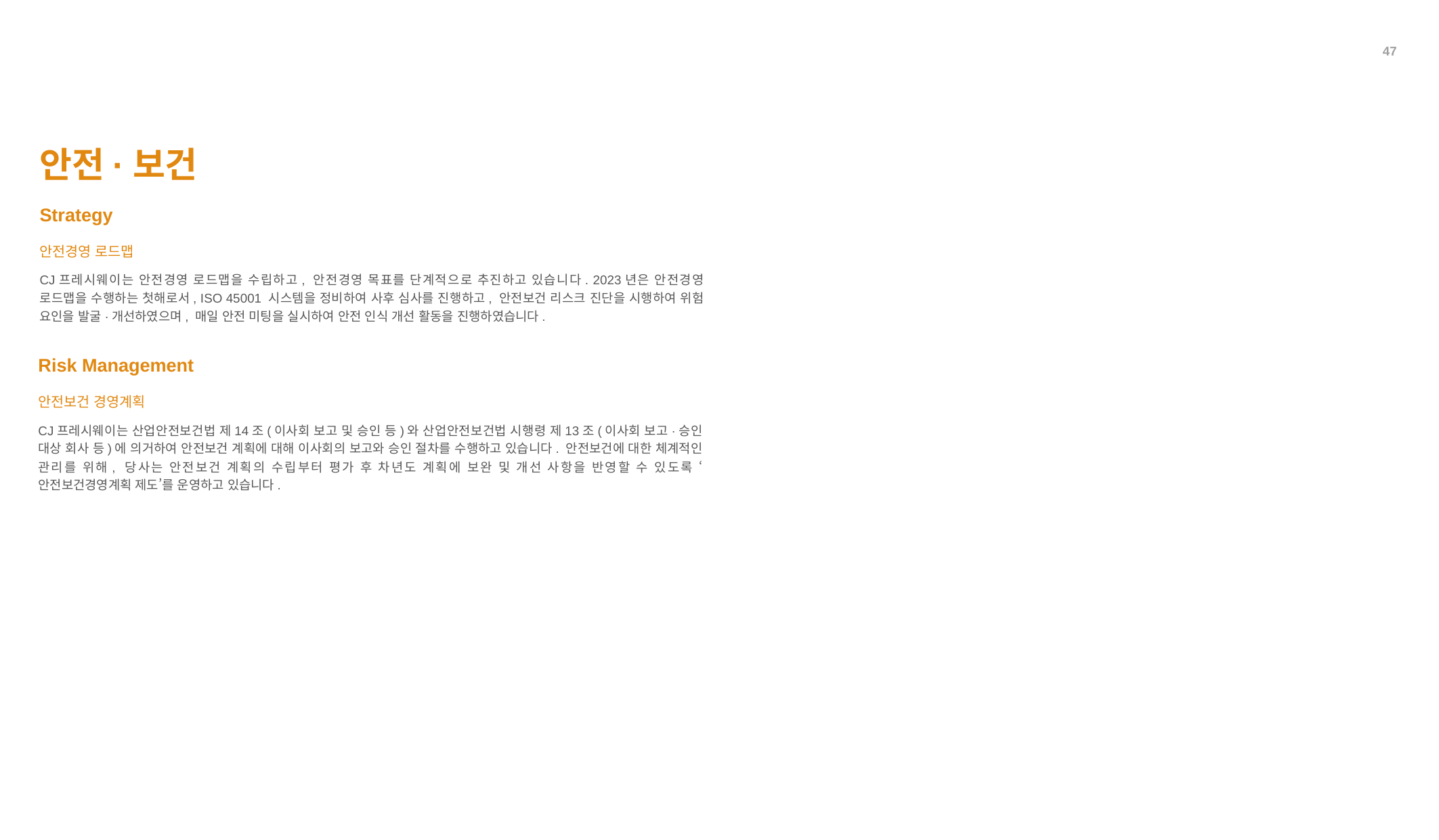

47
안전·보건
Strategy
안전경영 로드맵
CJ프레시웨이는 안전경영 로드맵을 수립하고, 안전경영 목표를 단계적으로 추진하고 있습니다. 2023년은 안전경영 로드맵을 수행하는 첫해로서, ISO 45001 시스템을 정비하여 사후 심사를 진행하고, 안전보건 리스크 진단을 시행하여 위험 요인을 발굴·개선하였으며, 매일 안전 미팅을 실시하여 안전 인식 개선 활동을 진행하였습니다.
Risk Management
안전보건 경영계획
CJ프레시웨이는 산업안전보건법 제14조(이사회 보고 및 승인 등)와 산업안전보건법 시행령 제13조(이사회 보고·승인 대상 회사 등)에 의거하여 안전보건 계획에 대해 이사회의 보고와 승인 절차를 수행하고 있습니다. 안전보건에 대한 체계적인 관리를 위해, 당사는 안전보건 계획의 수립부터 평가 후 차년도 계획에 보완 및 개선 사항을 반영할 수 있도록 ‘안전보건경영계획 제도’를 운영하고 있습니다.